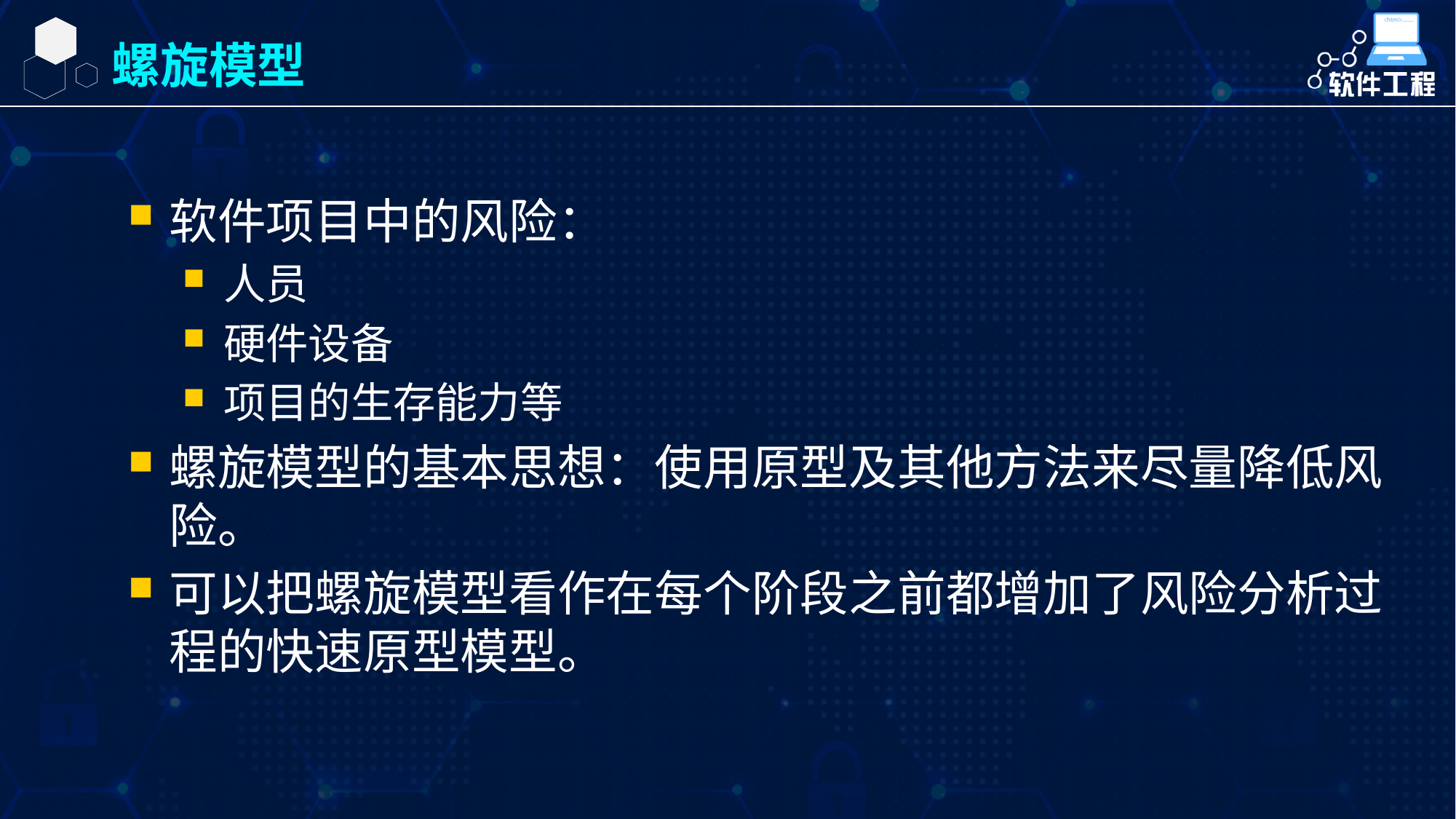

螺旋模型

软件项目中的风险：
人员
硬件设备
项目的生存能力等
螺旋模型的基本思想：使用原型及其他方法来尽量降低风险。
可以把螺旋模型看作在每个阶段之前都增加了风险分析过程的快速原型模型。